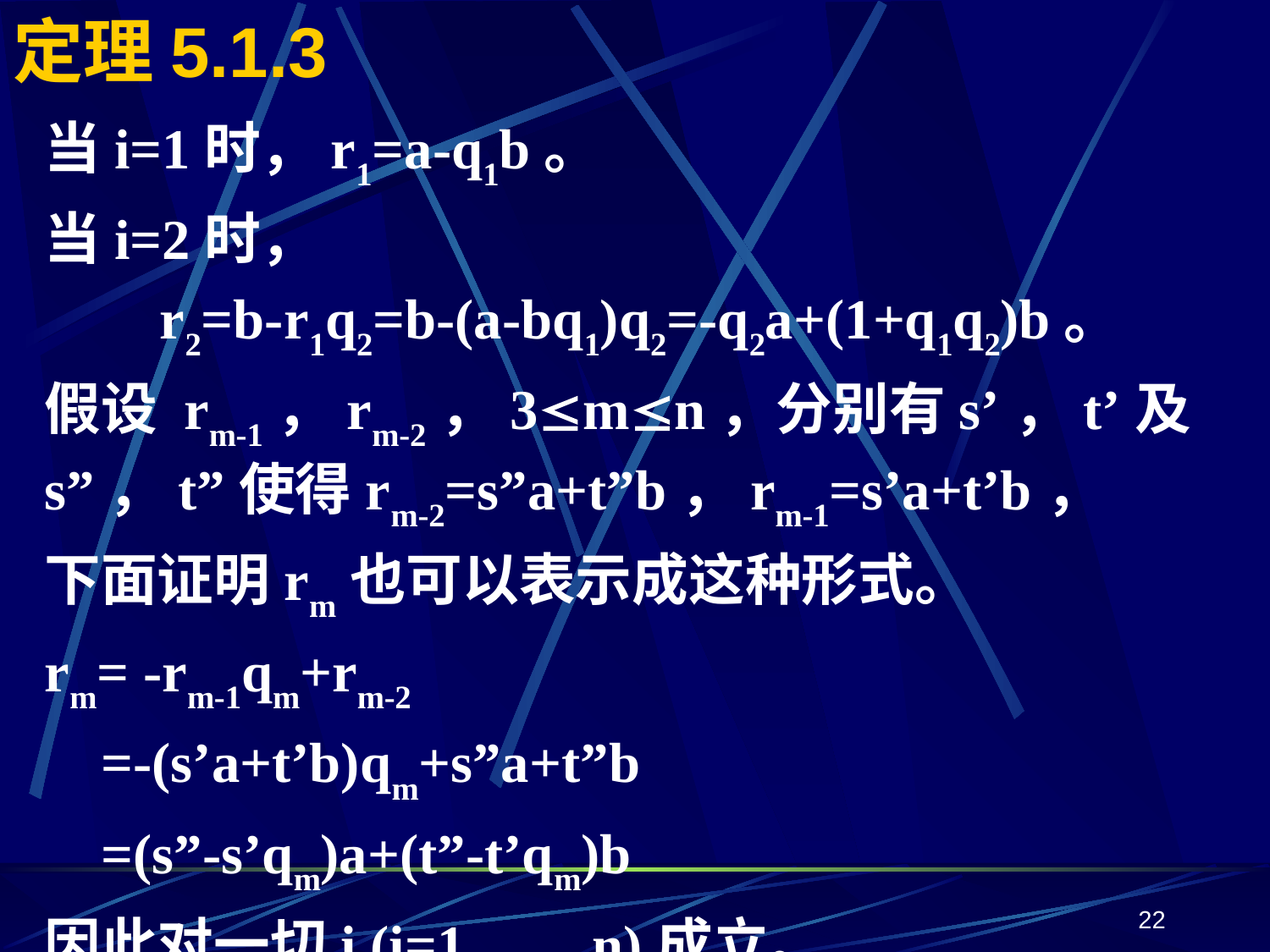

# 定理5.1.3
当i=1时，r1=a-q1b。
当i=2时，
r2=b-r1q2=b-(a-bq1)q2=-q2a+(1+q1q2)b。
假设 rm-1，rm-2，3≤m≤n，分别有s’，t’及s”，t”使得rm-2=s”a+t”b，rm-1=s’a+t’b，
下面证明rm也可以表示成这种形式。
rm= -rm-1qm+rm-2
    =-(s’a+t’b)qm+s”a+t”b
    =(s”-s’qm)a+(t”-t’qm)b
因此对一切i (i=1, … , n)成立。

22